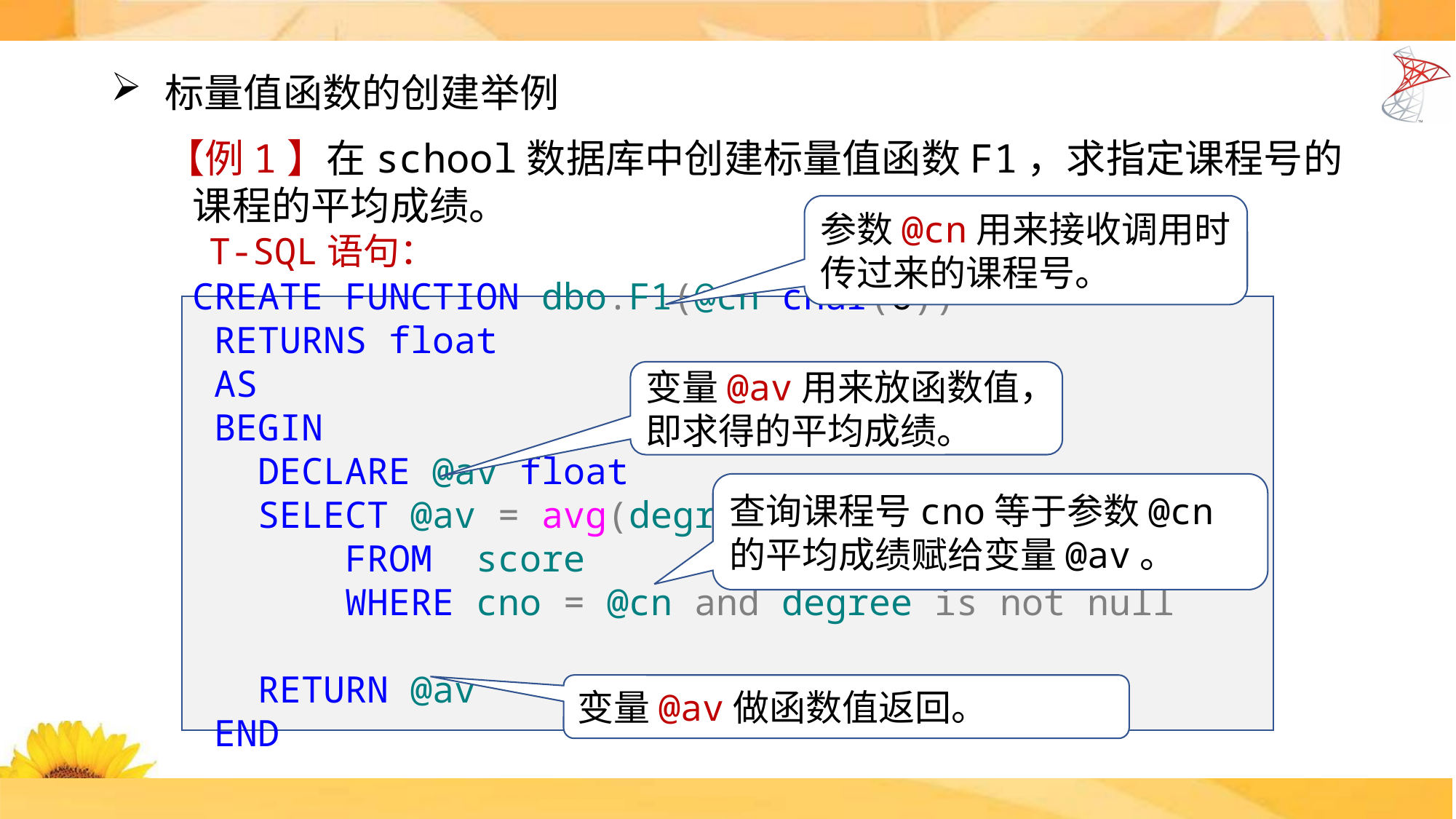

标量值函数的创建举例
【例1】在school数据库中创建标量值函数F1，求指定课程号的课程的平均成绩。
  T-SQL语句：
参数@cn用来接收调用时传过来的课程号。
CREATE FUNCTION dbo.F1(@cn char(6))
 RETURNS float
 AS
 BEGIN
   DECLARE @av float
   SELECT @av = avg(degree)
       FROM  score
       WHERE cno = @cn and degree is not null
   RETURN @av
 END
变量@av用来放函数值，即求得的平均成绩。
查询课程号cno等于参数@cn的平均成绩赋给变量@av。
变量@av做函数值返回。